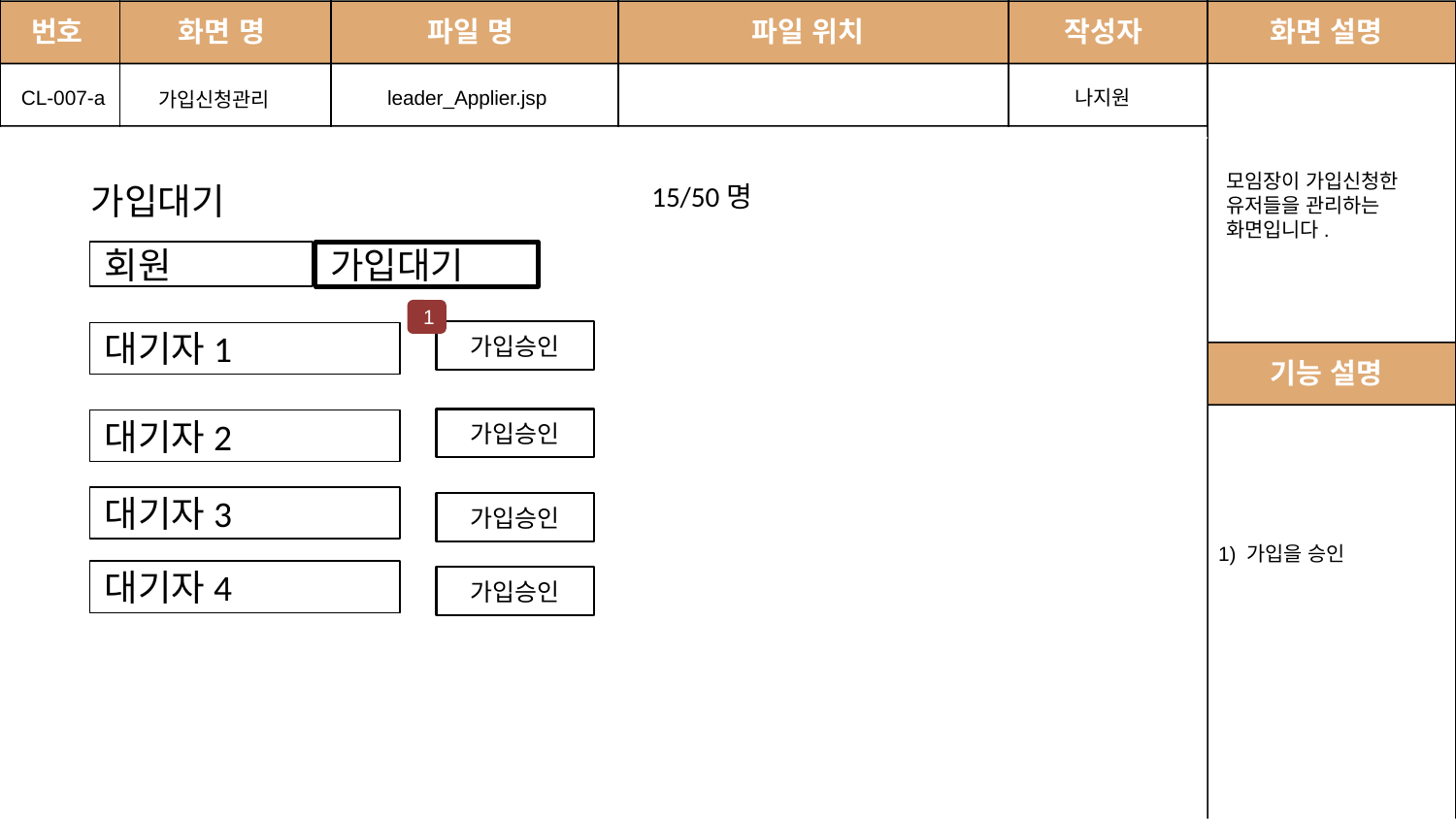

번호
화면 명
파일 명
# 파일 위치
작성자
화면 설명
leader_Applier.jsp
나지원

CL-007-a
가입신청관리
2
2

모임장이 가입신청한 유저들을 관리하는  화면입니다.

가입대기
15/50명
회원
가입대기
1
가입승인
대기자1
기능 설명
가입승인
대기자2
대기자3
가입승인

1) 가입을 승인
대기자4
가입승인